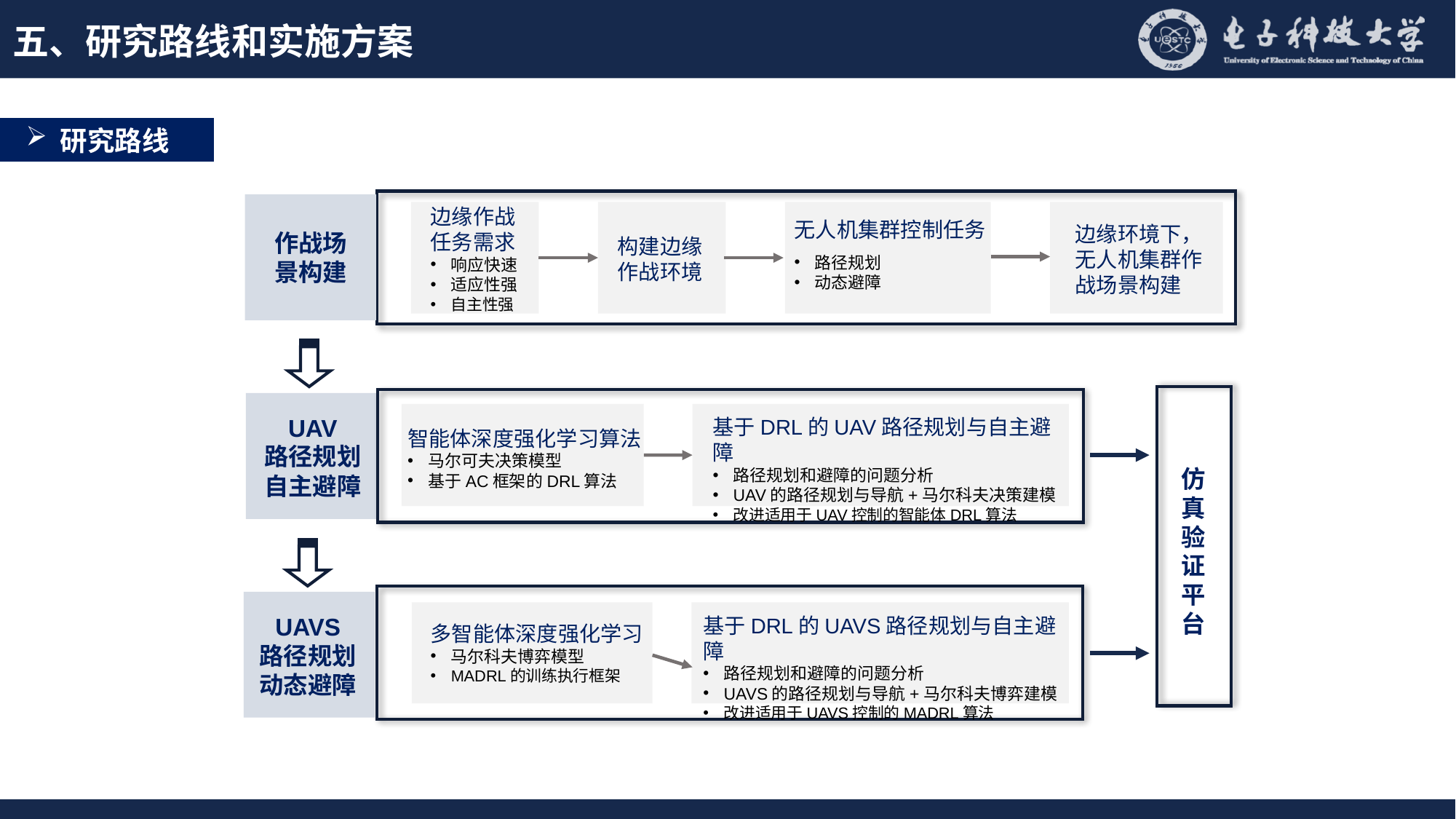

五、研究路线和实施方案
研究路线

边缘作战任务需求
响应快速
适应性强
自主性强

无人机集群控制任务
路径规划
动态避障
边缘环境下，
无人机集群作战场景构建
作战场
景构建
构建边缘作战环境

UAV
路径规划
自主避障
基于DRL的UAV路径规划与自主避障
路径规划和避障的问题分析
UAV的路径规划与导航+马尔科夫决策建模
改进适用于UAV控制的智能体DRL算法
智能体深度强化学习算法
马尔可夫决策模型
基于AC框架的DRL算法
仿真验证平台

UAVS
路径规划
动态避障
基于DRL的UAVS路径规划与自主避障
路径规划和避障的问题分析
UAVS的路径规划与导航+马尔科夫博弈建模
改进适用于UAVS控制的MADRL算法
多智能体深度强化学习
马尔科夫博弈模型
MADRL的训练执行框架